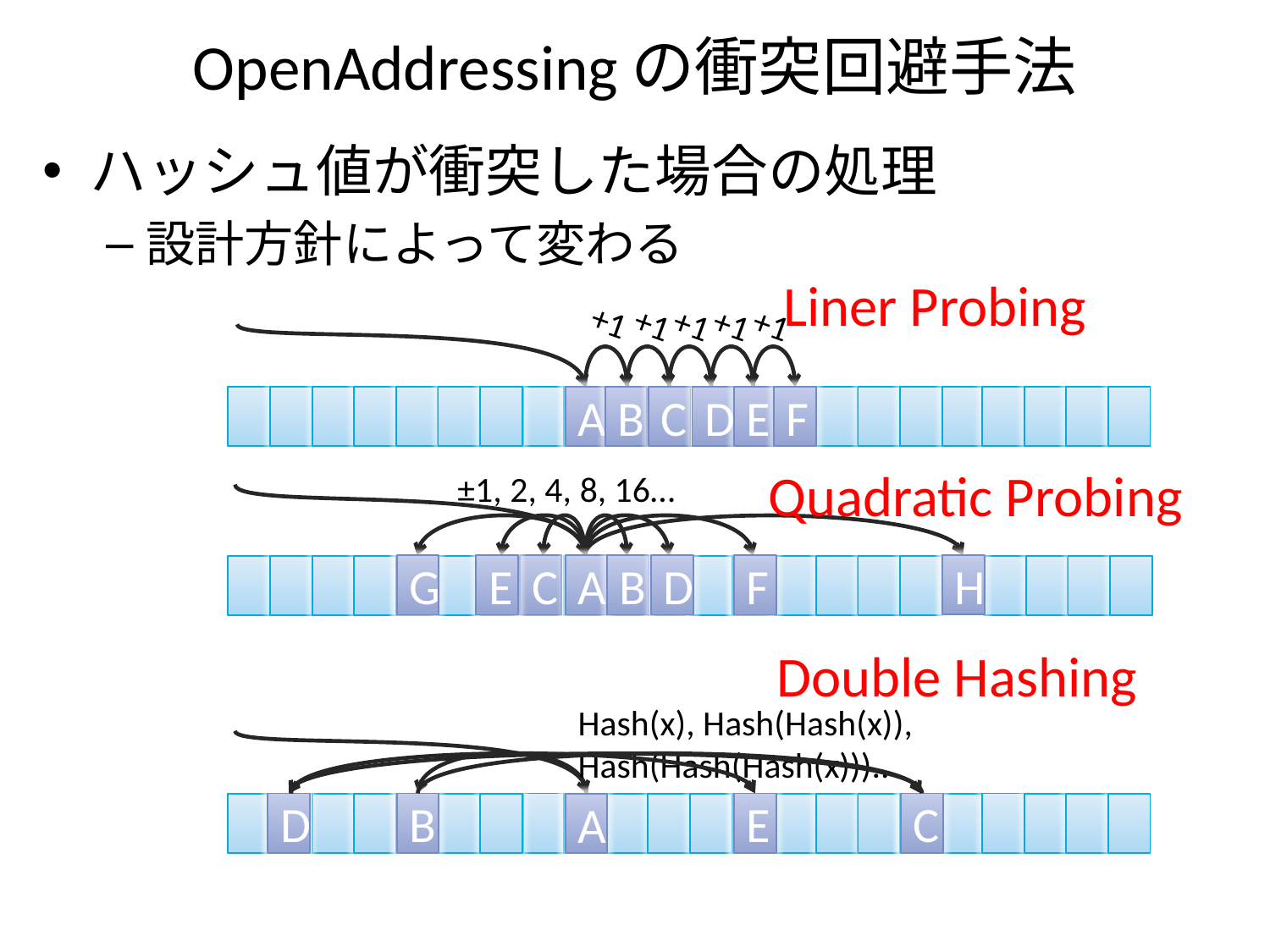

# OpenAddressingの衝突回避手法
ハッシュ値が衝突した場合の処理
設計方針によって変わる
Liner Probing
+1
+1
+1
+1
+1

B
C
D
E
F

A

Quadratic Probing
±1, 2, 4, 8, 16…
H
G
E
C
A
B
D
F

Double Hashing
Hash(x), Hash(Hash(x)), Hash(Hash(Hash(x)))..
D
B

E
C

A